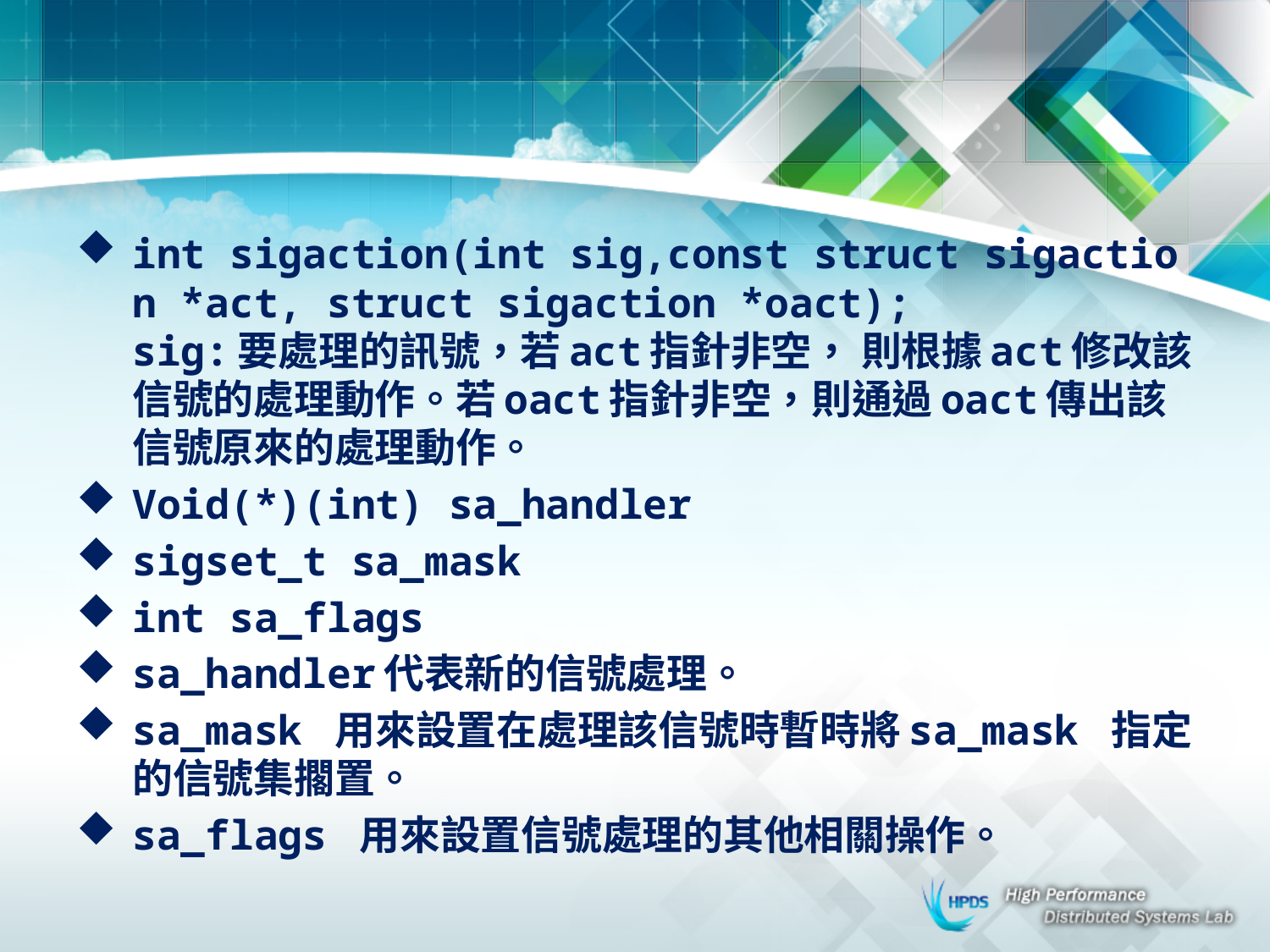

#
int sigaction(int sig,const struct sigaction *act, struct sigaction *oact); 
sig:要處理的訊號，若act指針非空， 則根據act修改該信號的處理動作。若oact指針非空，則通過oact傳出該信號原來的處理動作。
Void(*)(int) sa_handler
sigset_t sa_mask
int sa_flags
sa_handler代表新的信號處理。
sa_mask 用來設置在處理該信號時暫時將sa_mask 指定的信號集擱置。
sa_flags 用來設置信號處理的其他相關操作。